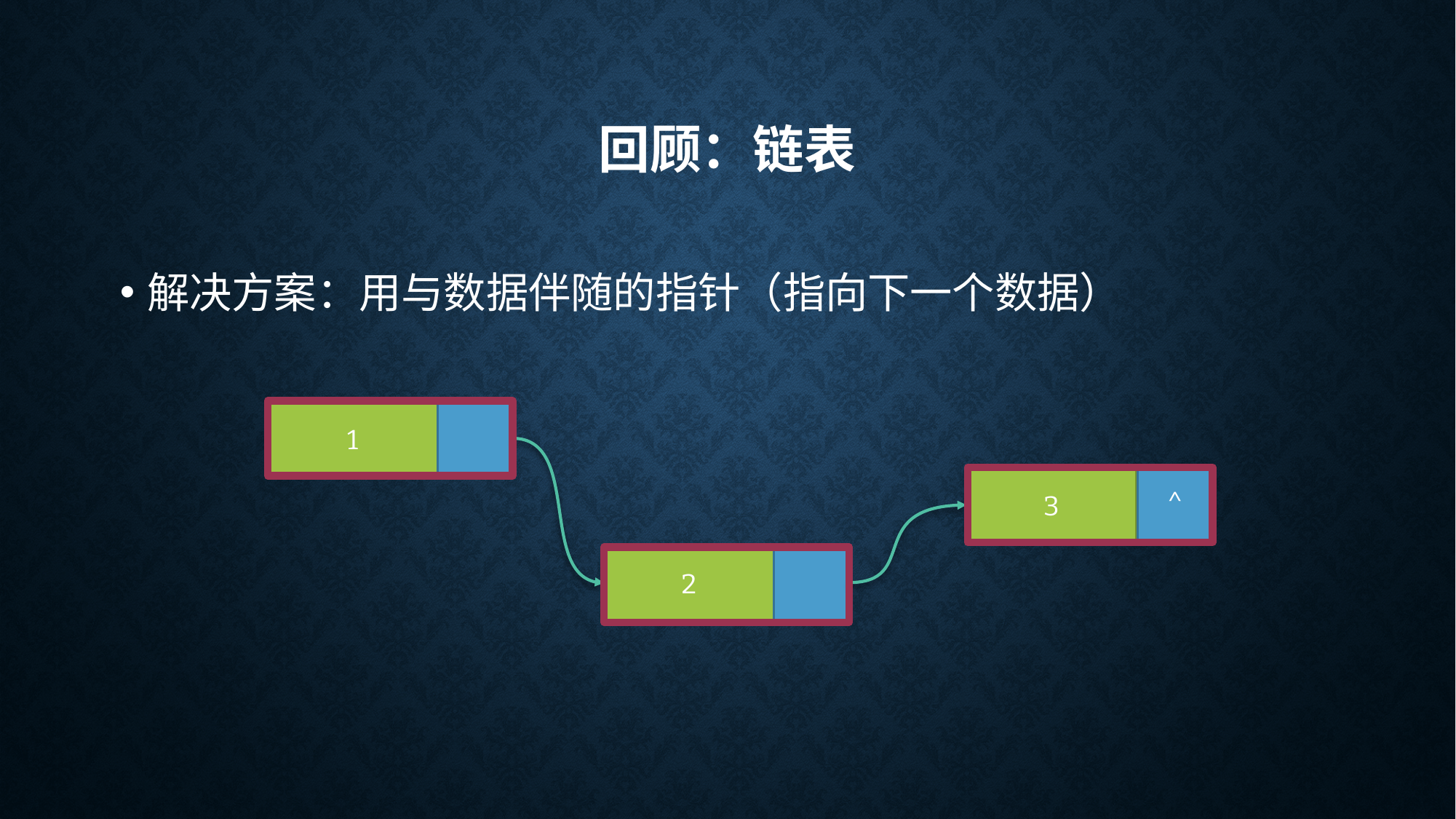

# 回顾：链表
解决方案：用与数据伴随的指针（指向下一个数据）
1

3

^
2